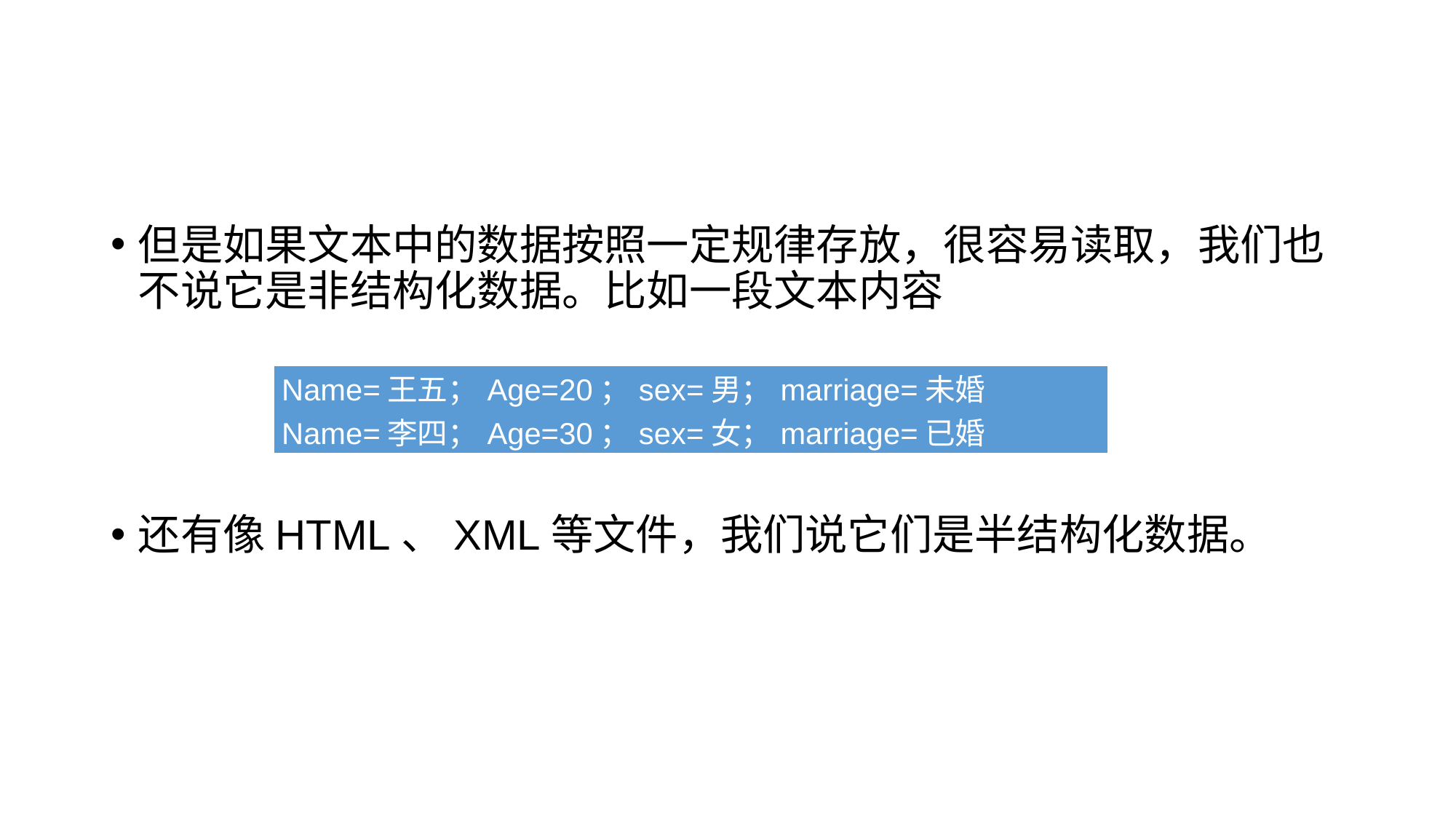

#
但是如果文本中的数据按照一定规律存放，很容易读取，我们也不说它是非结构化数据。比如一段文本内容

还有像HTML、XML等文件，我们说它们是半结构化数据。

| Name=王五；Age=20；sex=男；marriage=未婚 Name=李四；Age=30；sex=女；marriage=已婚 |
| --- |